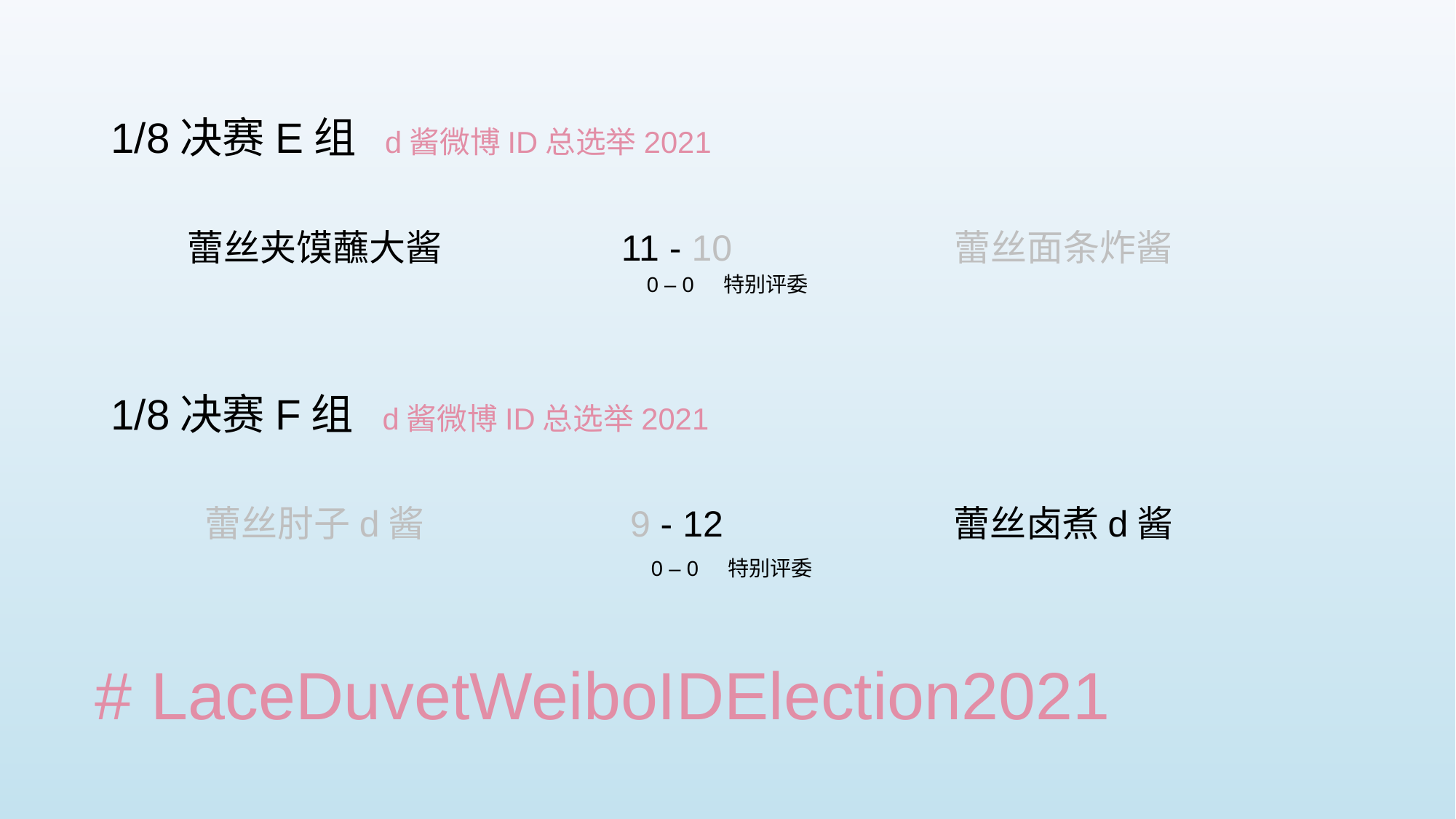

1/8决赛E组  d酱微博ID总选举2021
蕾丝夹馍蘸大酱
11 - 10
蕾丝面条炸酱
0 – 0    特别评委
1/8决赛F组  d酱微博ID总选举2021
蕾丝肘子d酱
9 - 12
蕾丝卤煮d酱
0 – 0    特别评委
# # LaceDuvetWeiboIDElection2021